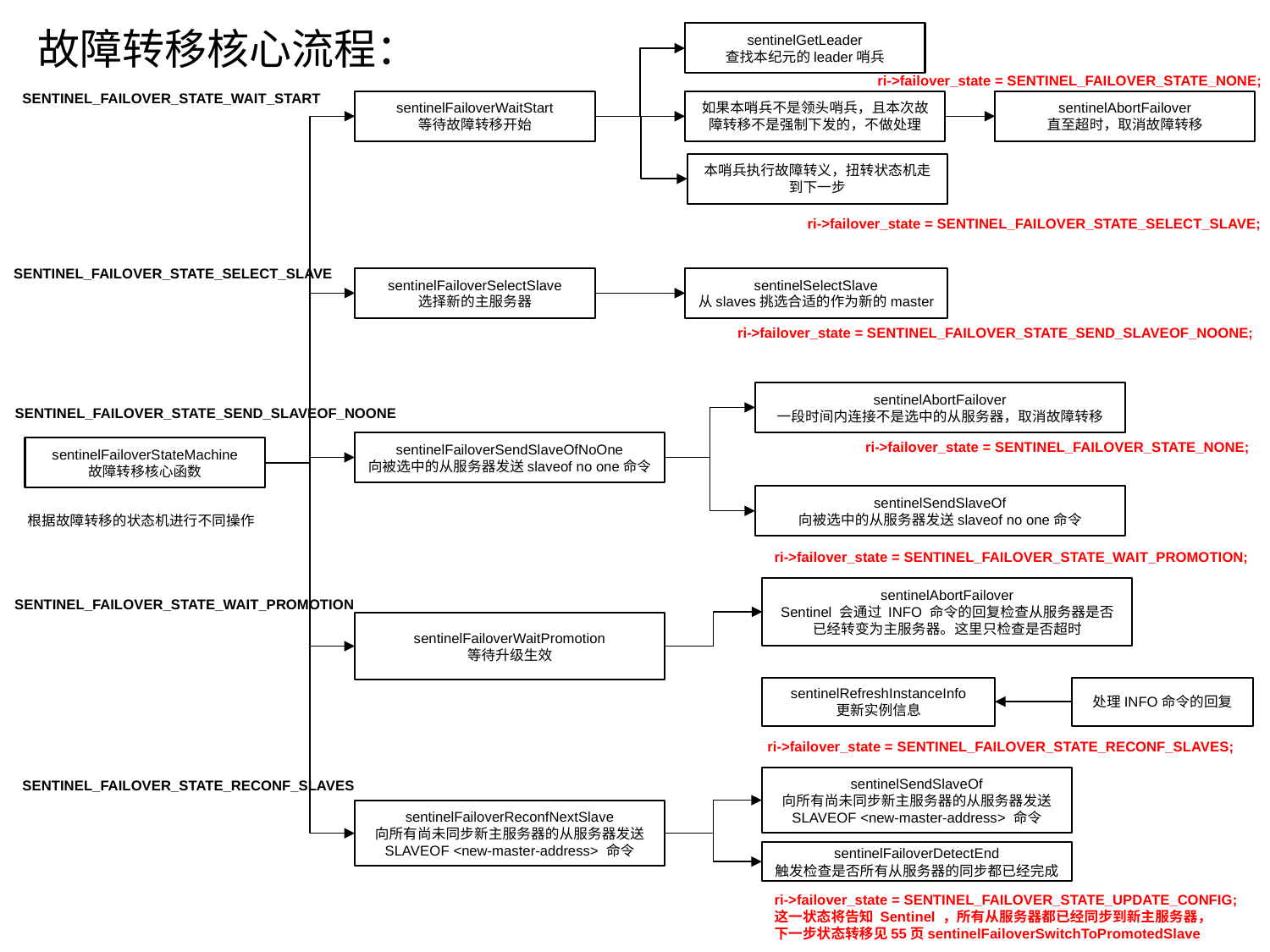

故障转移核心流程：
sentinelGetLeader
查找本纪元的leader哨兵
ri->failover_state = SENTINEL_FAILOVER_STATE_NONE;
SENTINEL_FAILOVER_STATE_WAIT_START
sentinelFailoverWaitStart
等待故障转移开始
如果本哨兵不是领头哨兵，且本次故障转移不是强制下发的，不做处理
sentinelAbortFailover
直至超时，取消故障转移
本哨兵执行故障转义，扭转状态机走到下一步
ri->failover_state = SENTINEL_FAILOVER_STATE_SELECT_SLAVE;
SENTINEL_FAILOVER_STATE_SELECT_SLAVE
sentinelFailoverSelectSlave
选择新的主服务器
sentinelSelectSlave
从slaves挑选合适的作为新的master
ri->failover_state = SENTINEL_FAILOVER_STATE_SEND_SLAVEOF_NOONE;
sentinelAbortFailover
一段时间内连接不是选中的从服务器，取消故障转移
SENTINEL_FAILOVER_STATE_SEND_SLAVEOF_NOONE
ri->failover_state = SENTINEL_FAILOVER_STATE_NONE;
sentinelFailoverSendSlaveOfNoOne
向被选中的从服务器发送slaveof no one命令
sentinelFailoverStateMachine
故障转移核心函数
sentinelSendSlaveOf
向被选中的从服务器发送slaveof no one命令
根据故障转移的状态机进行不同操作
ri->failover_state = SENTINEL_FAILOVER_STATE_WAIT_PROMOTION;
sentinelAbortFailover
Sentinel 会通过 INFO 命令的回复检查从服务器是否已经转变为主服务器。这里只检查是否超时
SENTINEL_FAILOVER_STATE_WAIT_PROMOTION
sentinelFailoverWaitPromotion
等待升级生效
sentinelRefreshInstanceInfo
更新实例信息
处理INFO命令的回复
ri->failover_state = SENTINEL_FAILOVER_STATE_RECONF_SLAVES;
sentinelSendSlaveOf
向所有尚未同步新主服务器的从服务器发送 SLAVEOF <new-master-address> 命令
SENTINEL_FAILOVER_STATE_RECONF_SLAVES
sentinelFailoverReconfNextSlave
向所有尚未同步新主服务器的从服务器发送 SLAVEOF <new-master-address> 命令
sentinelFailoverDetectEnd
触发检查是否所有从服务器的同步都已经完成
ri->failover_state = SENTINEL_FAILOVER_STATE_UPDATE_CONFIG;
这一状态将告知 Sentinel ，所有从服务器都已经同步到新主服务器，
下一步状态转移见55页sentinelFailoverSwitchToPromotedSlave